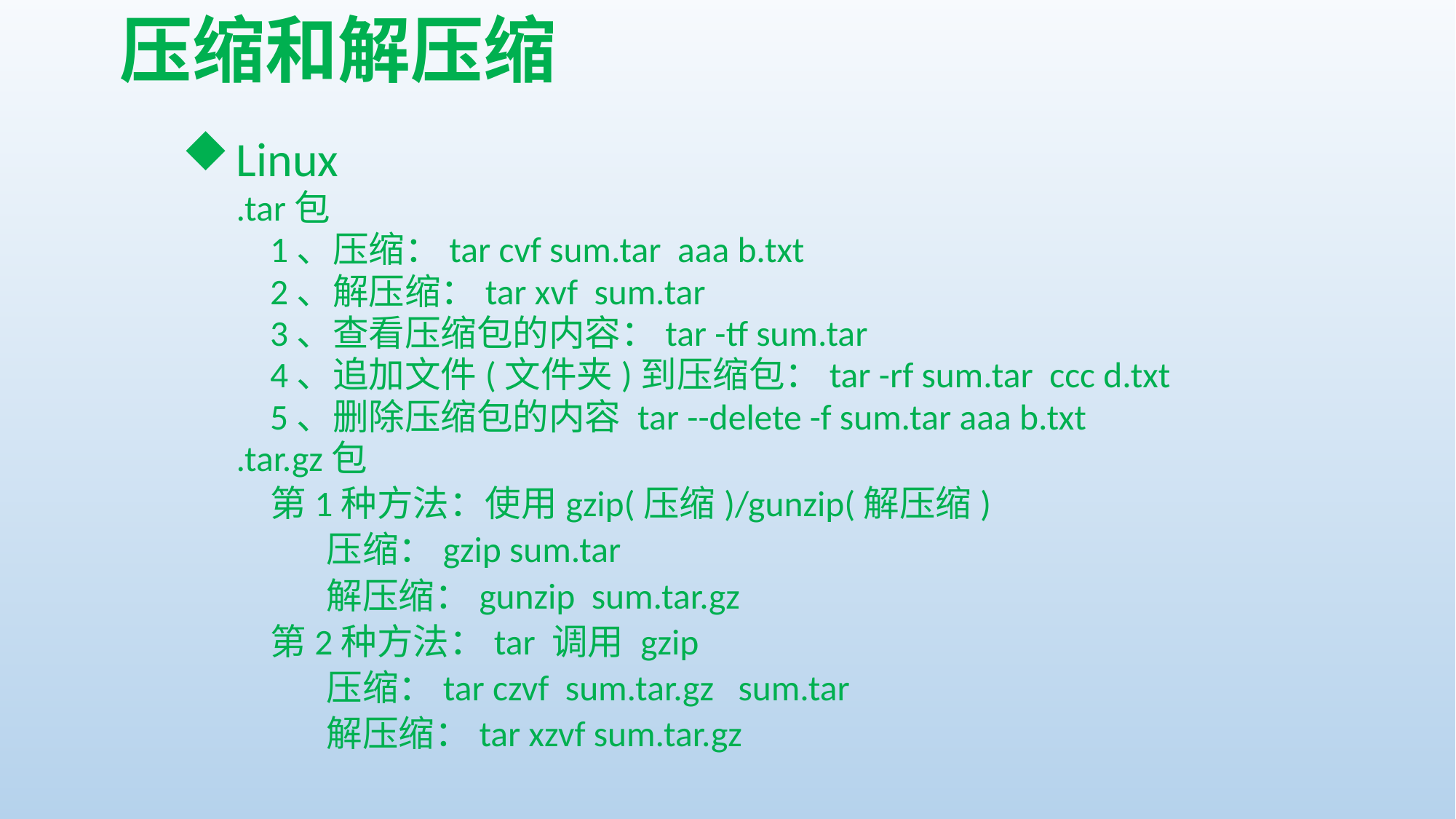

# 压缩和解压缩
Linux
.tar包
		1、压缩：tar cvf sum.tar  aaa b.txt
		2、解压缩：tar xvf  sum.tar
		3、查看压缩包的内容：tar -tf sum.tar
		4、追加文件(文件夹)到压缩包：tar -rf sum.tar  ccc d.txt
		5、删除压缩包的内容 tar --delete -f sum.tar aaa b.txt
.tar.gz包
		第1种方法：使用gzip(压缩)/gunzip(解压缩)
		      压缩：gzip sum.tar
		      解压缩：gunzip  sum.tar.gz
		第2种方法：tar 调用 gzip
		      压缩：tar czvf  sum.tar.gz   sum.tar
		      解压缩：tar xzvf sum.tar.gz